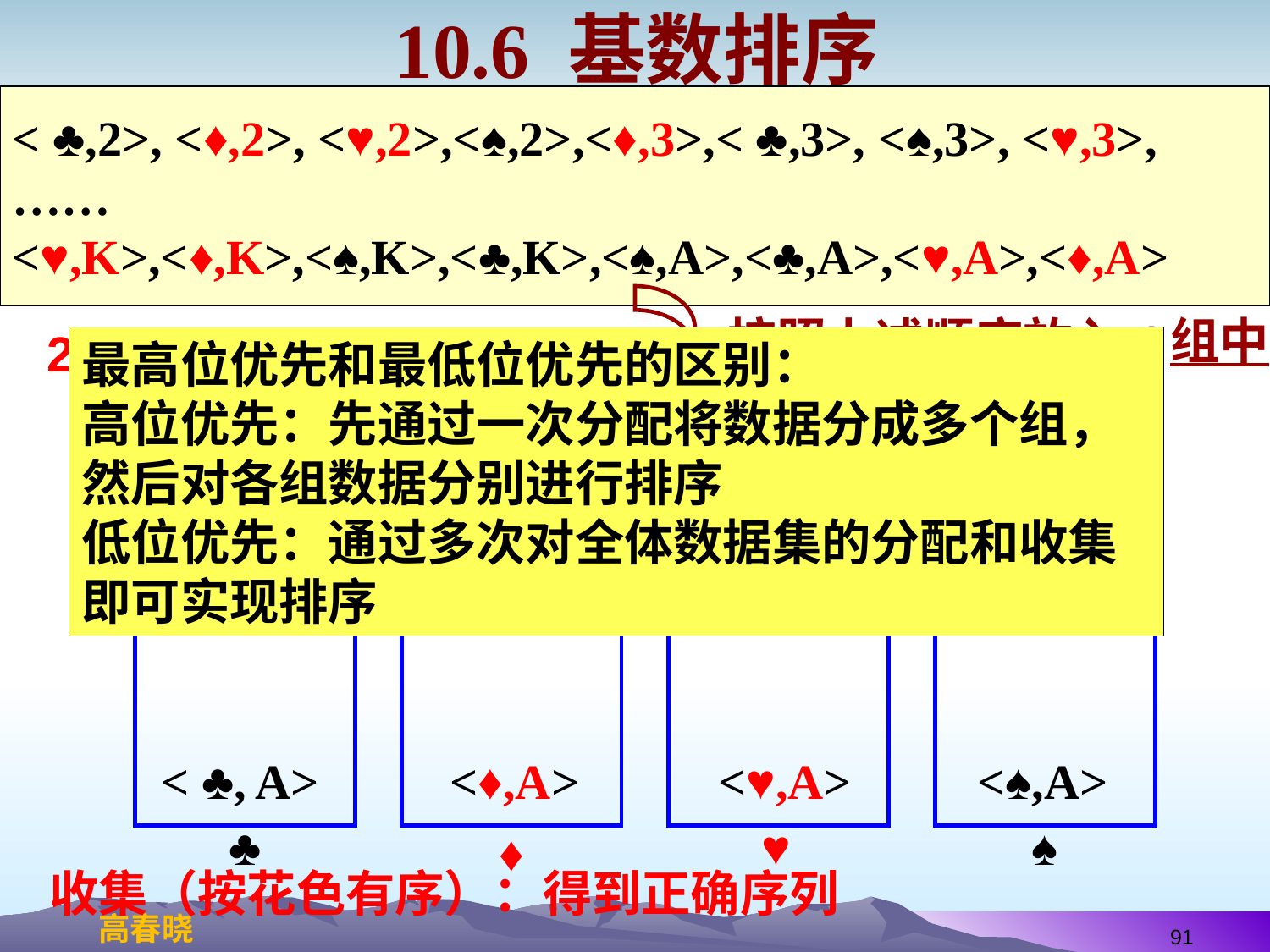

# 10.6 基数排序
< ♣,2>, <♦,2>, <♥,2>,<♠,2>,<♦,3>,< ♣,3>, <♠,3>, <♥,3>,
……
<♥,K>,<♦,K>,<♠,K>,<♣,K>,<♠,A>,<♣,A>,<♥,A>,<♦,A>

按照上述顺序放入4组中
2) 按花色分配（分成4组）
最高位优先和最低位优先的区别：
高位优先：先通过一次分配将数据分成多个组，然后对各组数据分别进行排序
低位优先：通过多次对全体数据集的分配和收集即可实现排序

< ♣,2>
<♦,2>
<♥,2>
<♠,2>
< ♣,3>
<♦,3>
<♥,3>
<♠,3>
……

……

……

……

< ♣, A>
<♦,A>
<♥,A>
<♠,A>
♣
♥
♠
♦
收集（按花色有序）：得到正确序列
91